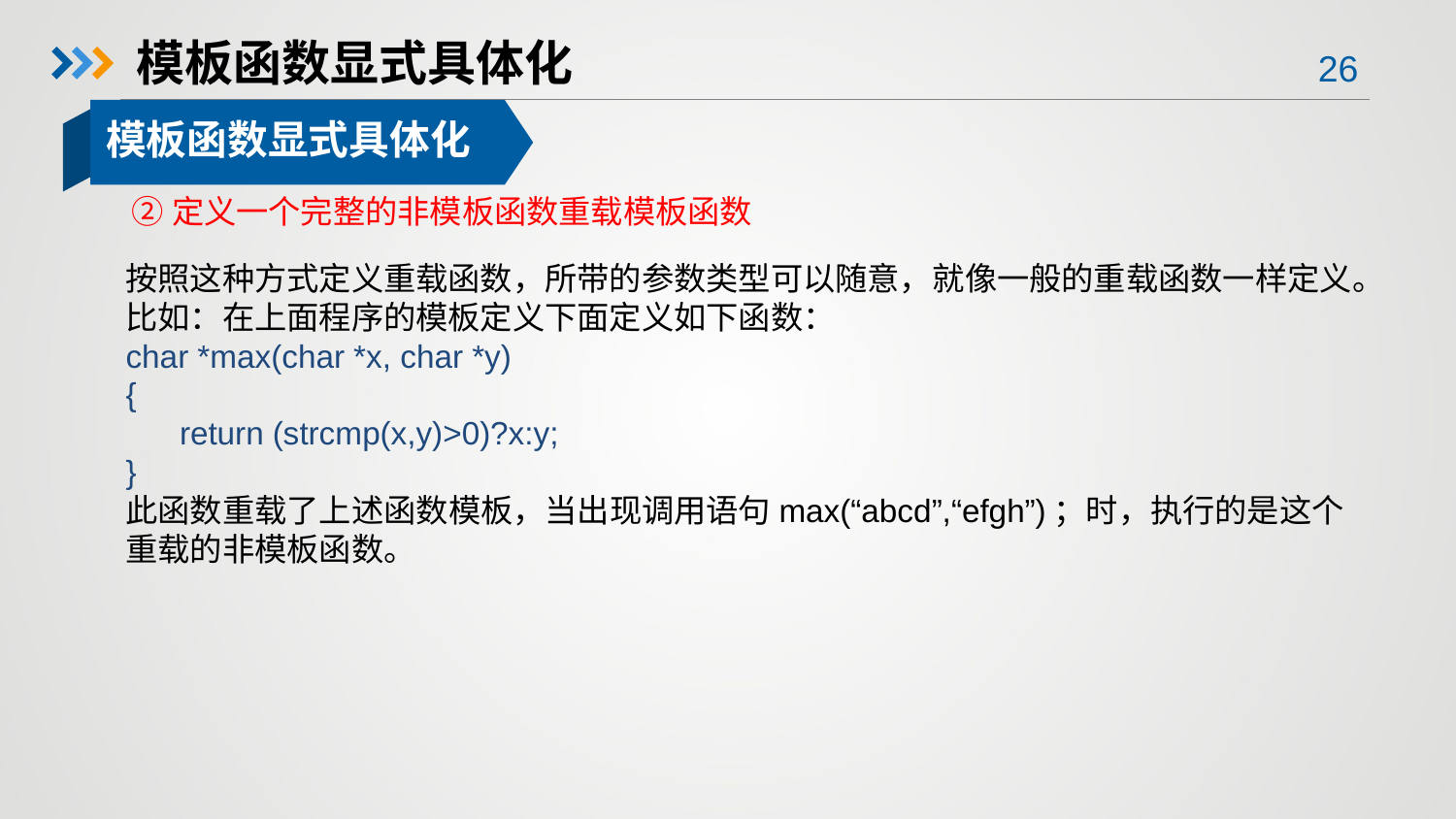

模板函数显式具体化

模板函数显式具体化

②定义一个完整的非模板函数重载模板函数
按照这种方式定义重载函数，所带的参数类型可以随意，就像一般的重载函数一样定义。
比如：在上面程序的模板定义下面定义如下函数：
char *max(char *x, char *y)
{
      return (strcmp(x,y)>0)?x:y;
}
此函数重载了上述函数模板，当出现调用语句max(“abcd”,“efgh”)；时，执行的是这个重载的非模板函数。